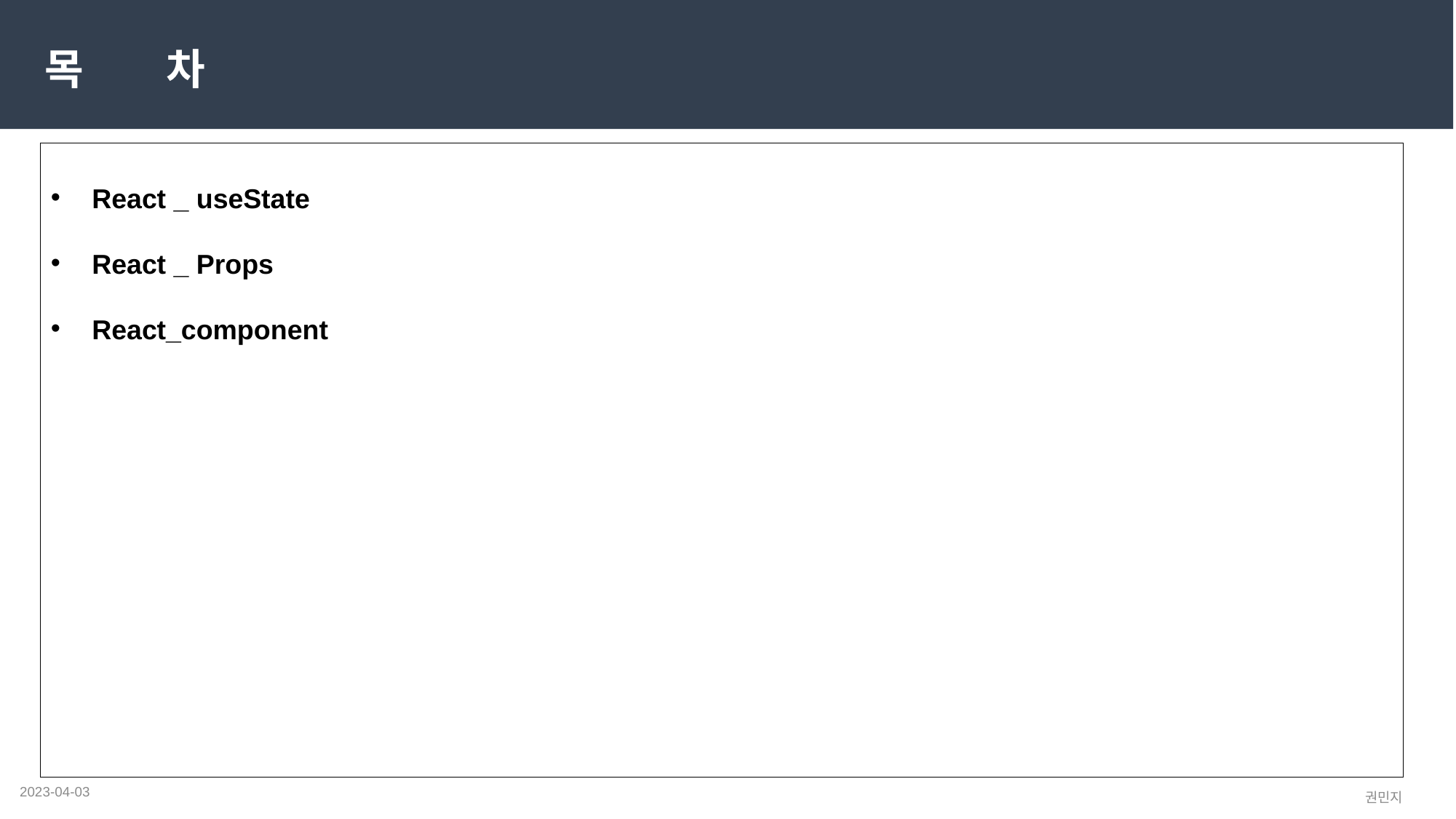

목       차
React _ useState
React _ Props
React_component
2023-04-03
권민지